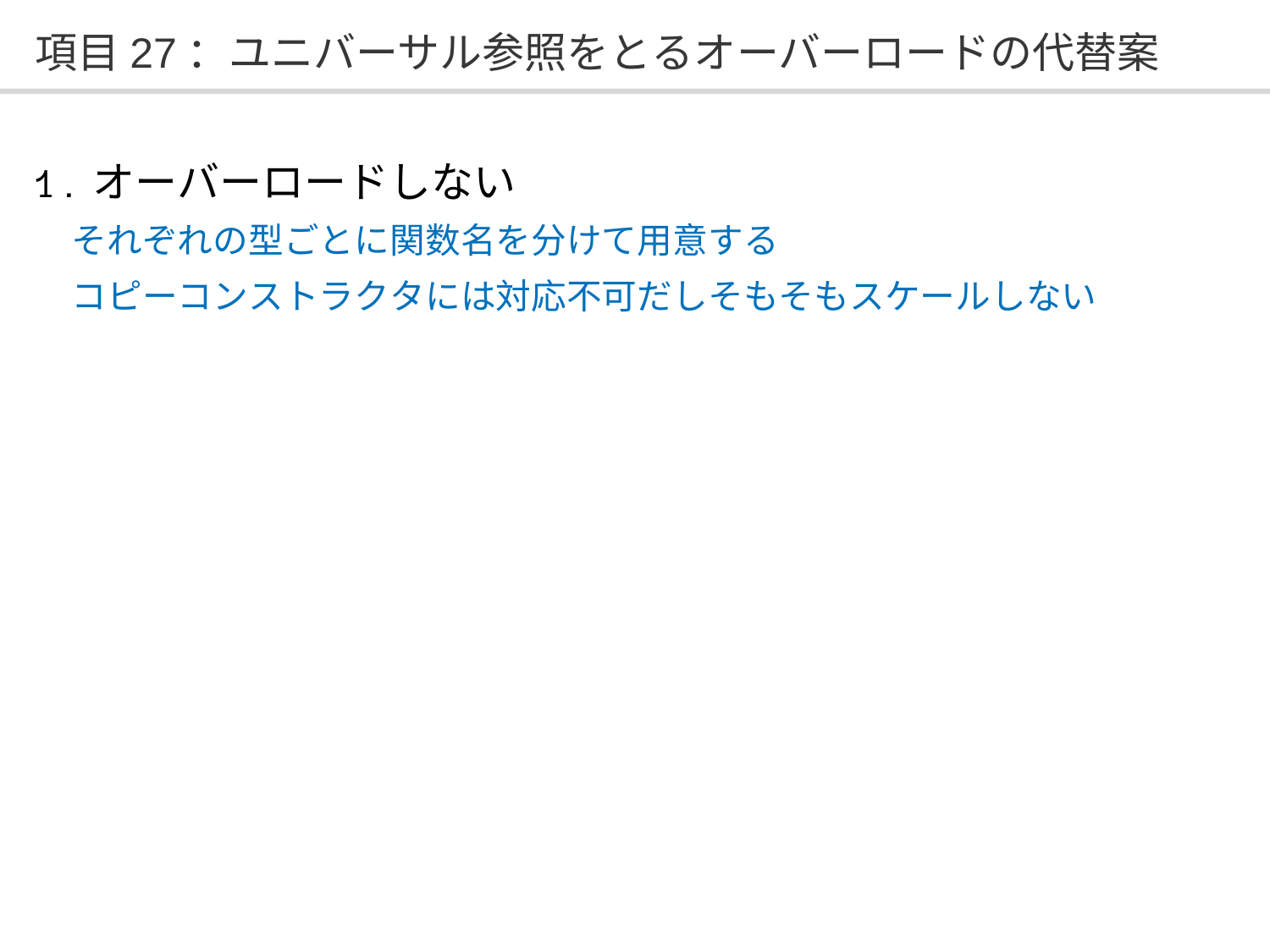

# 項目27：ユニバーサル参照をとるオーバーロードの代替案
1.オーバーロードしない
　それぞれの型ごとに関数名を分けて用意する
　コピーコンストラクタには対応不可だしそもそもスケールしない